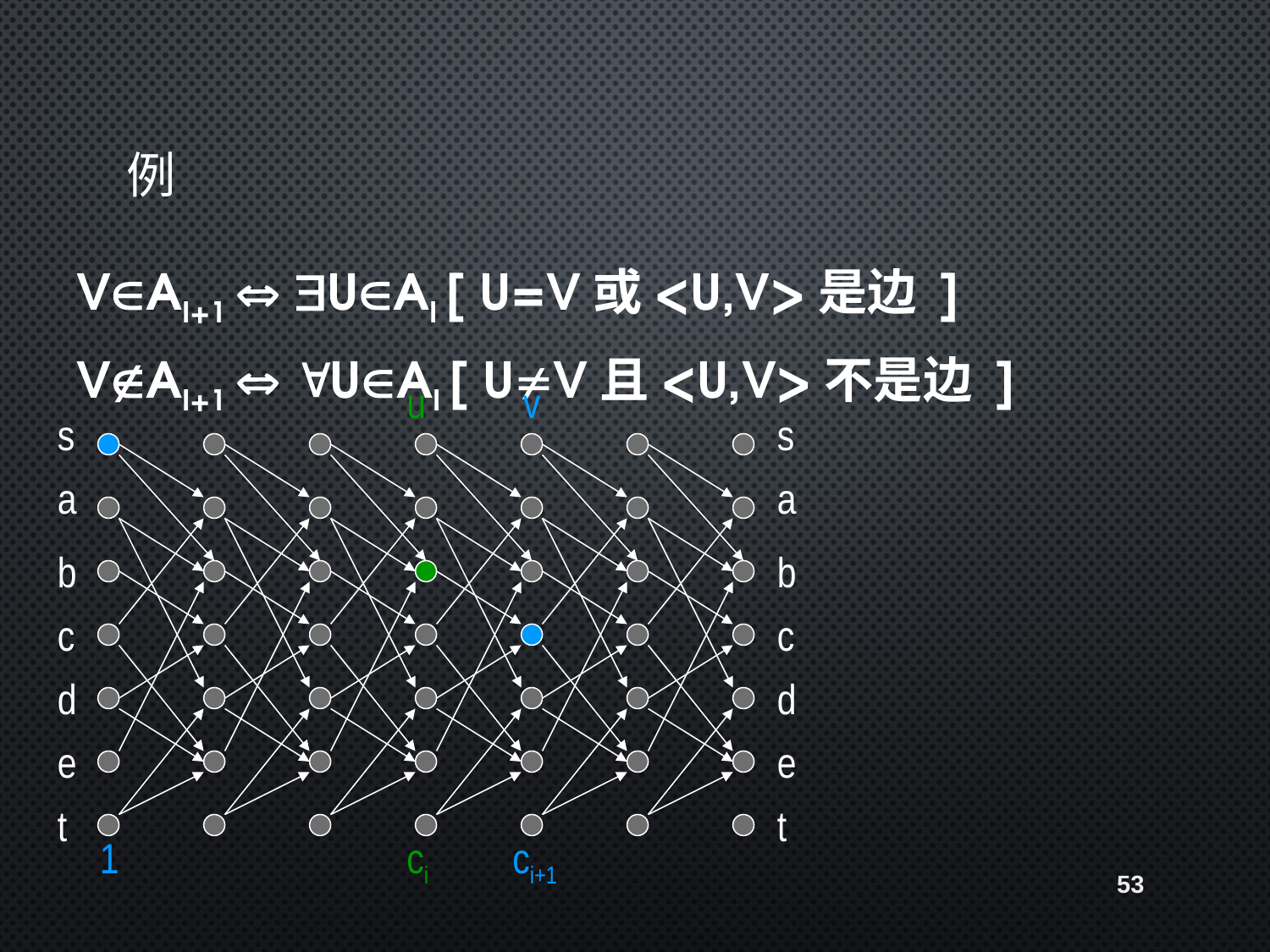

# 例
v∈Ai+1 ⇔ ∃u∈Ai [ u=v或<u,v>是边 ]
v∉Ai+1 ⇔ ∀u∈Ai [ u≠v且<u,v>不是边 ]
u
v
s
s

a
a

b
b

c
c

d
d

e
e

t
t

1
ci
ci+1
53